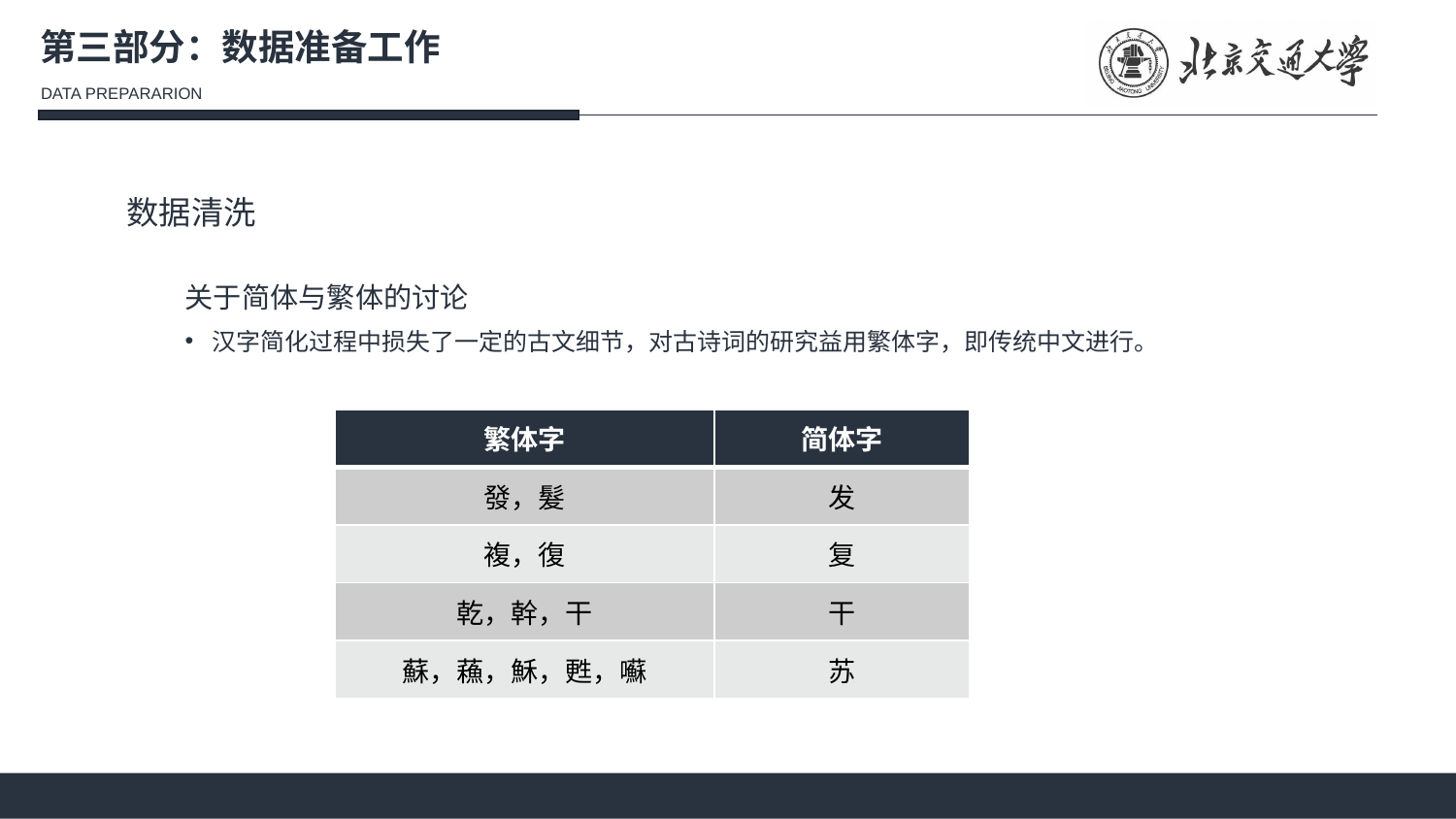

第三部分：数据准备工作
DATA PREPARARION
数据清洗
关于简体与繁体的讨论
汉字简化过程中损失了一定的古文细节，对古诗词的研究益用繁体字，即传统中文进行。
| 繁体字 | 简体字 |
| --- | --- |
| 發，髮 | 发 |
| 複，復 | 复 |
| 乾，幹，干 | 干 |
| 蘇，蘓，穌，甦，囌 | 苏 |